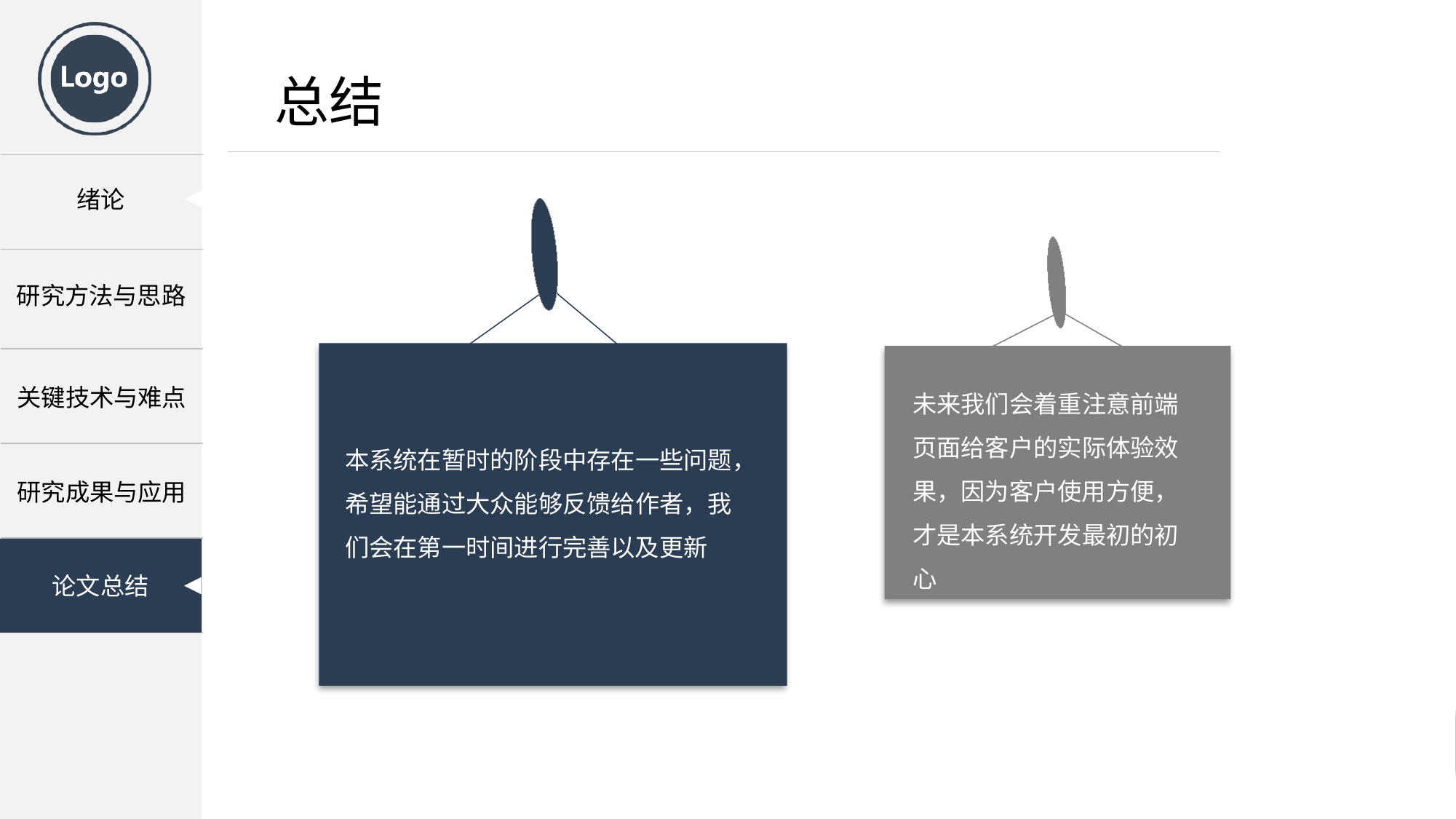

总结

未来我们会着重注意前端页面给客户的实际体验效果，因为客户使用方便，才是本系统开发最初的初心
本系统在暂时的阶段中存在一些问题，希望能通过大众能够反馈给作者，我们会在第一时间进行完善以及更新